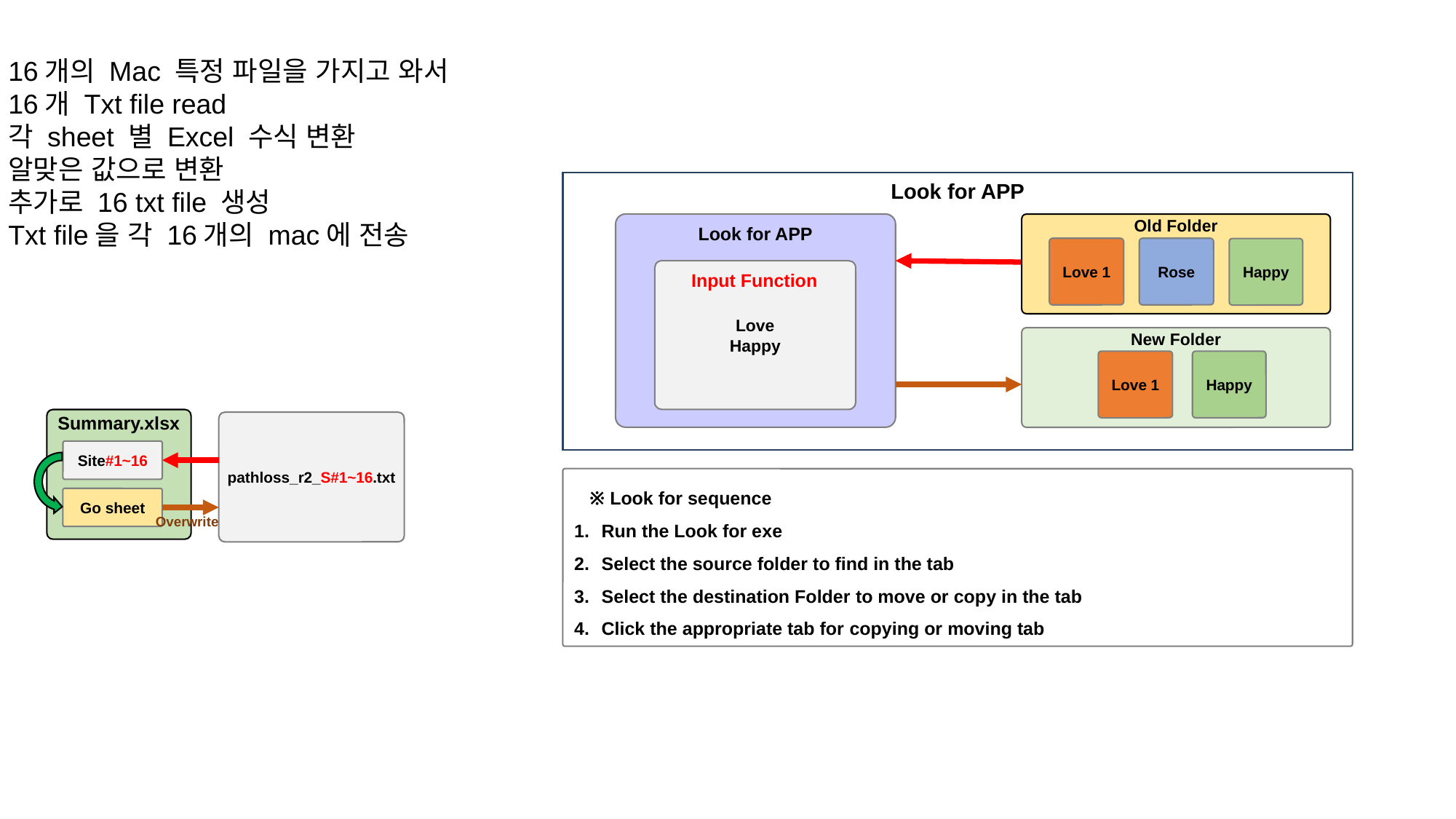

16개의 Mac 특정 파일을 가지고 와서
16개 Txt file read
각 sheet 별 Excel 수식 변환
알맞은 값으로 변환
추가로 16 txt file 생성
Txt file을 각 16개의 mac에 전송
Look for APP
Look for APP
Old Folder
Rose
Love 1
Happy
Love
Happy
Input Function
New Folder
Love 1
Happy
Summary.xlsx
pathloss_r2_S#1~16.txt
Site#1~16

Go sheet
Overwrite
   ※ Look for sequence
Run the Look for exe
Select the source folder to find in the tab
Select the destination Folder to move or copy in the tab
Click the appropriate tab for copying or moving tab